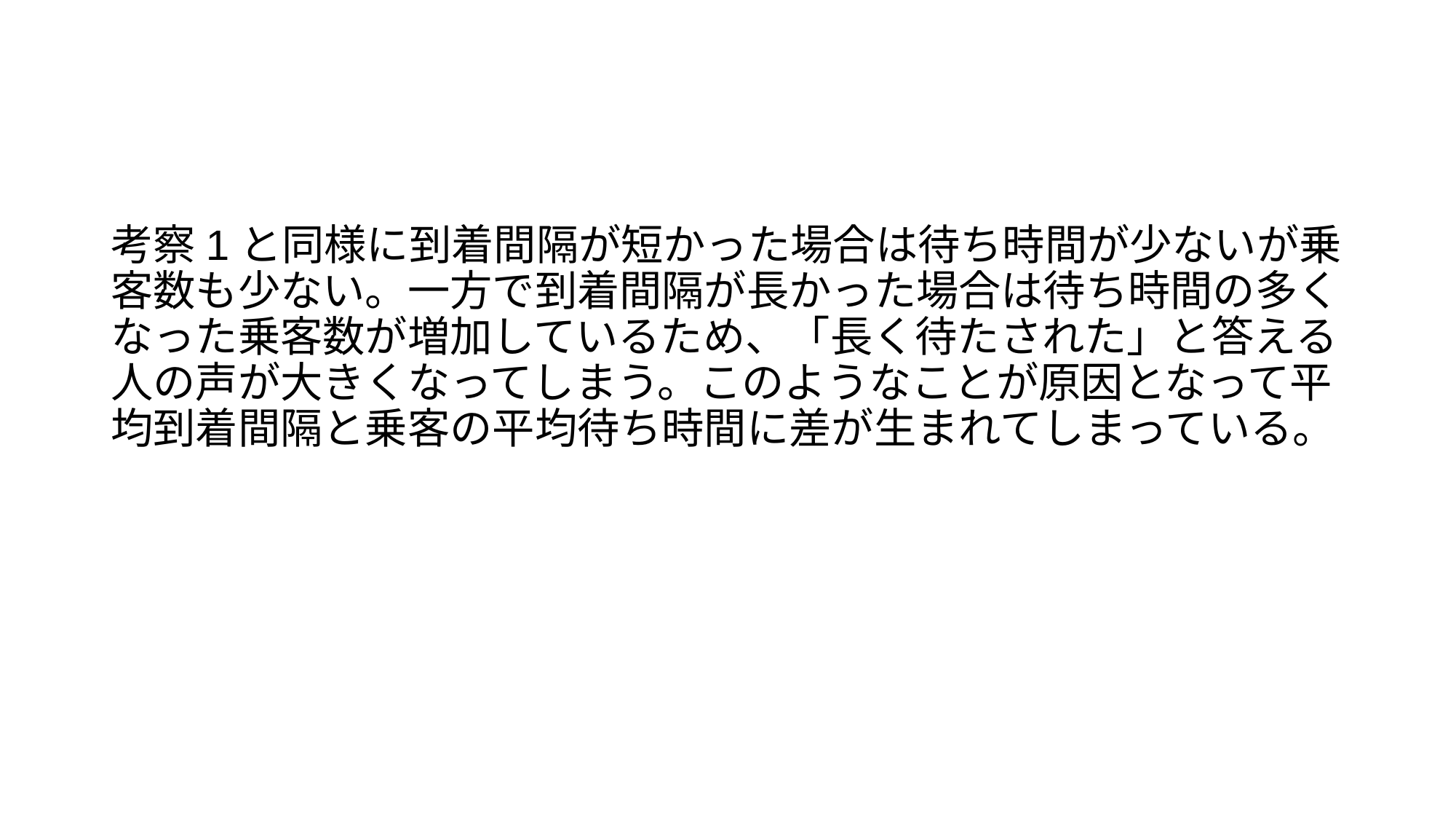

#
考察1と同様に到着間隔が短かった場合は待ち時間が少ないが乗客数も少ない。一方で到着間隔が長かった場合は待ち時間の多くなった乗客数が増加しているため、「長く待たされた」と答える人の声が大きくなってしまう。このようなことが原因となって平均到着間隔と乗客の平均待ち時間に差が生まれてしまっている。